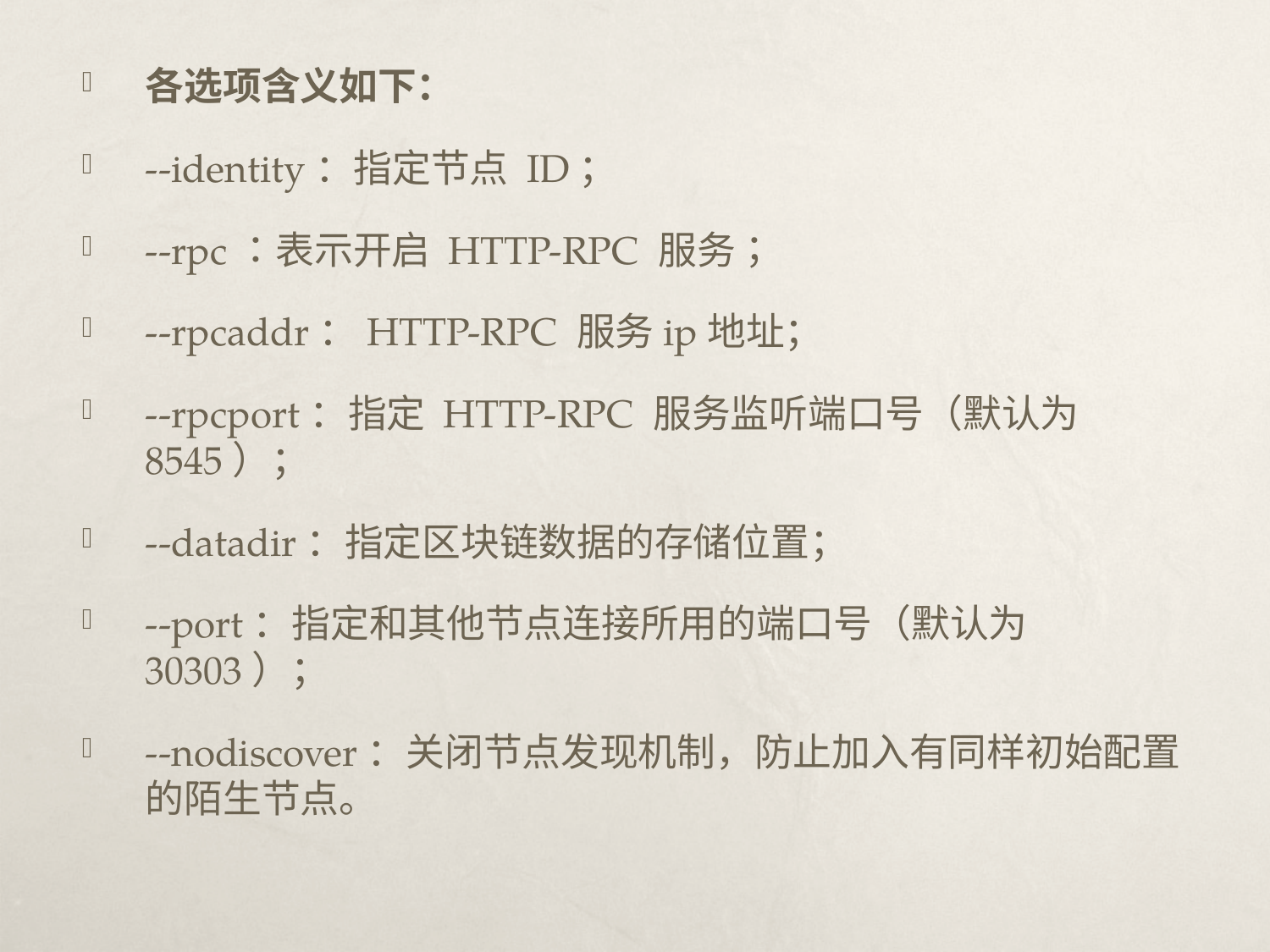

各选项含义如下：
--identity：指定节点 ID；
--rpc：表示开启 HTTP-RPC 服务；
--rpcaddr：HTTP-RPC 服务ip地址；
--rpcport：指定 HTTP-RPC 服务监听端口号（默认为 8545）；
--datadir：指定区块链数据的存储位置；
--port：指定和其他节点连接所用的端口号（默认为 30303）；
--nodiscover：关闭节点发现机制，防止加入有同样初始配置的陌生节点。